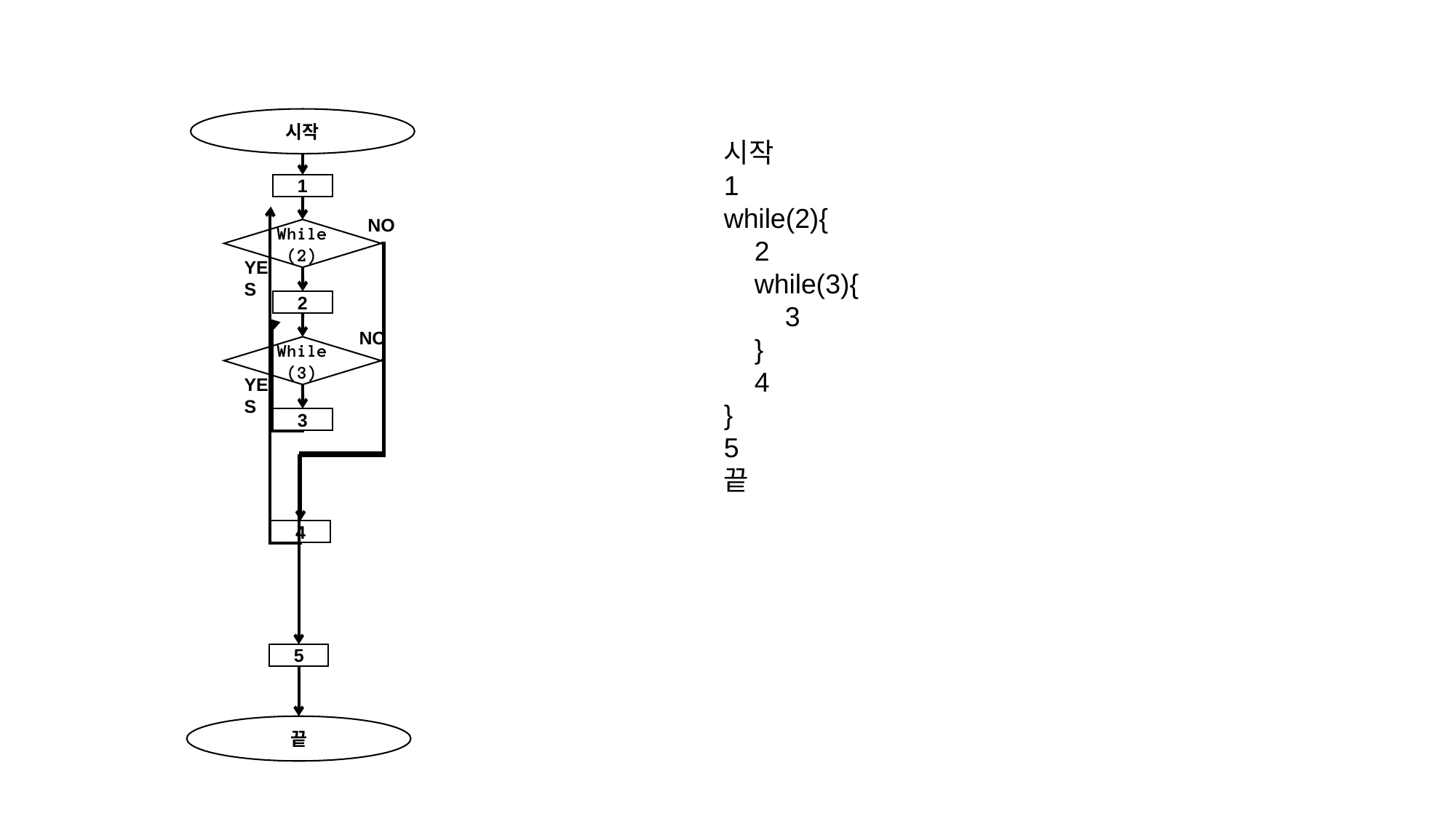

시작
시작
1
while(2){
    2
    while(3){
        3
    }
    4
}
5
끝
1
NO
While(2)
YES
2
NO
While(3)
YES
3
4
5
끝